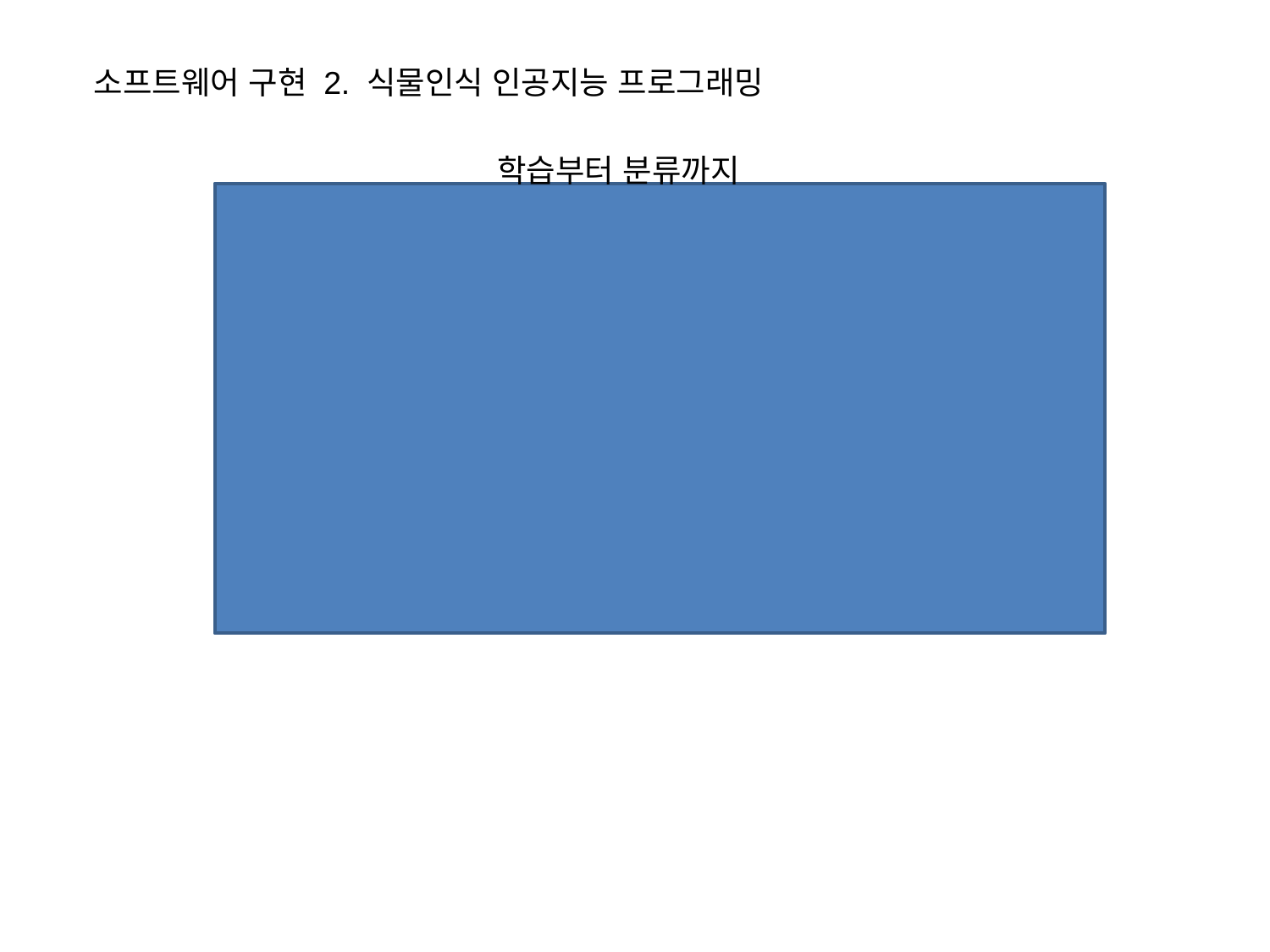

소프트웨어 구현 2. 식물인식 인공지능 프로그래밍
학습부터 분류까지